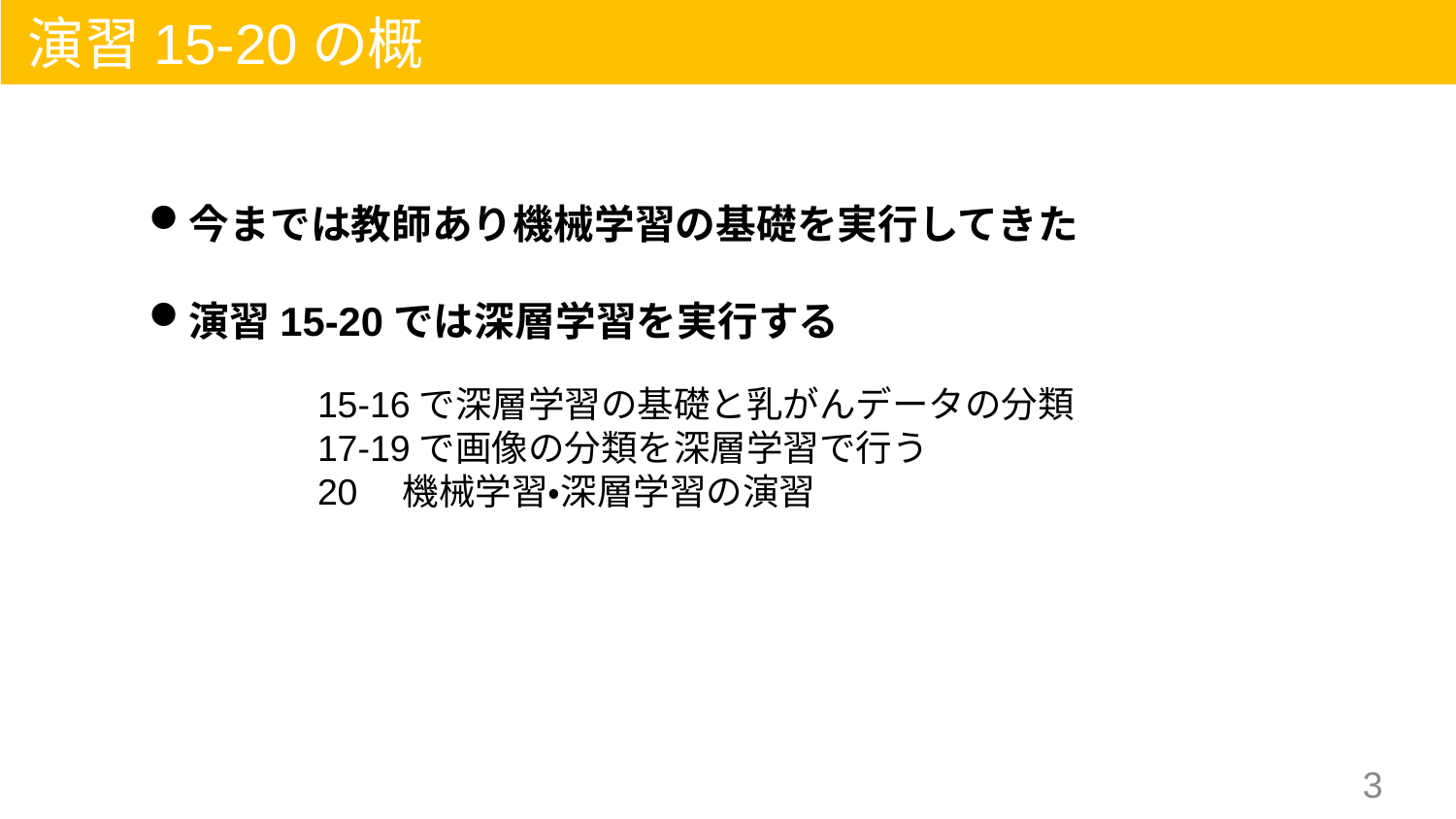

# 演習15-20の概要
今までは教師あり機械学習の基礎を実行してきた
演習15-20では深層学習を実行する
15-16で深層学習の基礎と乳がんデータの分類
17-19で画像の分類を深層学習で行う
20　機械学習・深層学習の演習
3